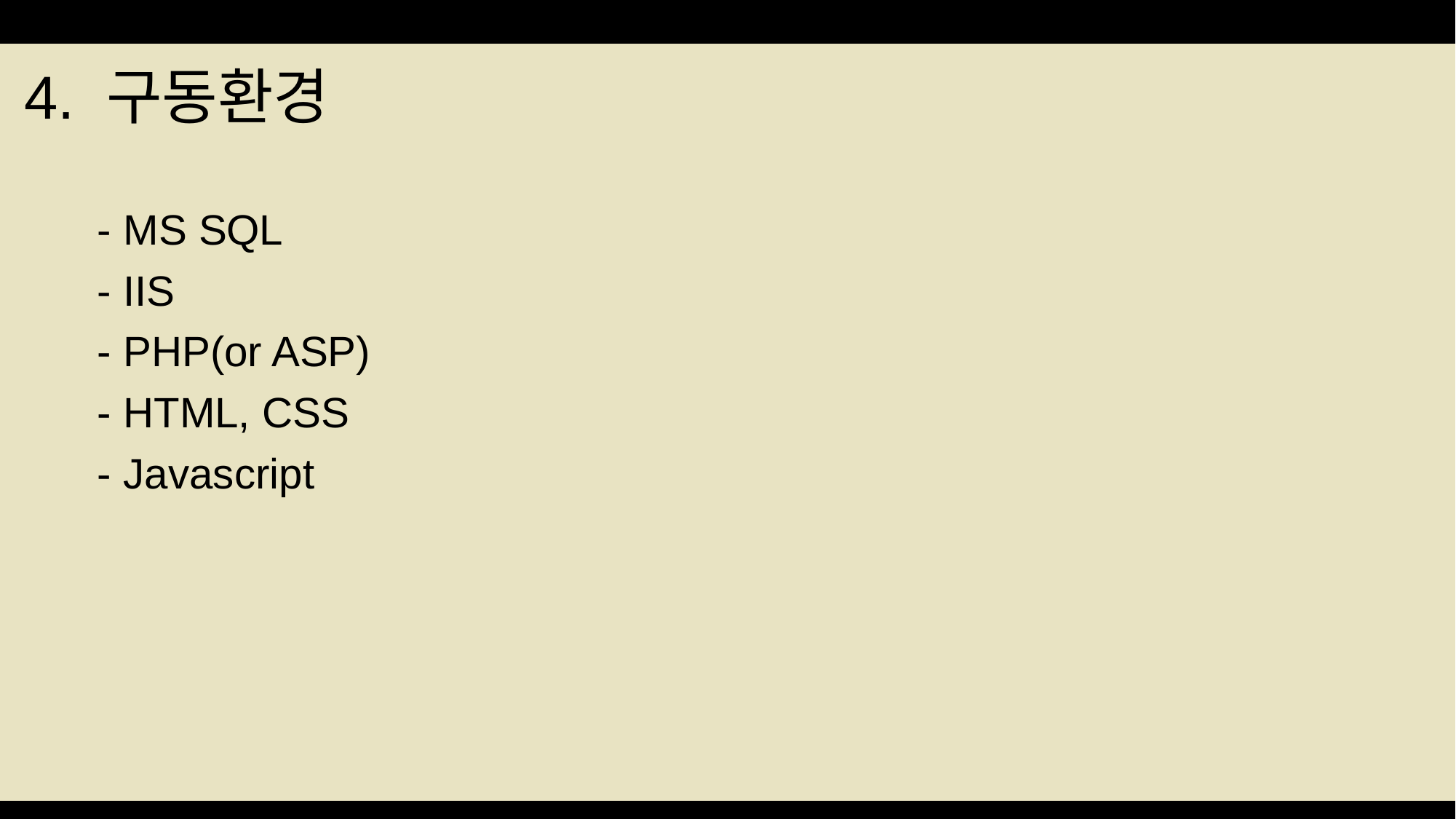

# 4. 구동환경
 - MS SQL
 - IIS
 - PHP(or ASP)
 - HTML, CSS
 - Javascript